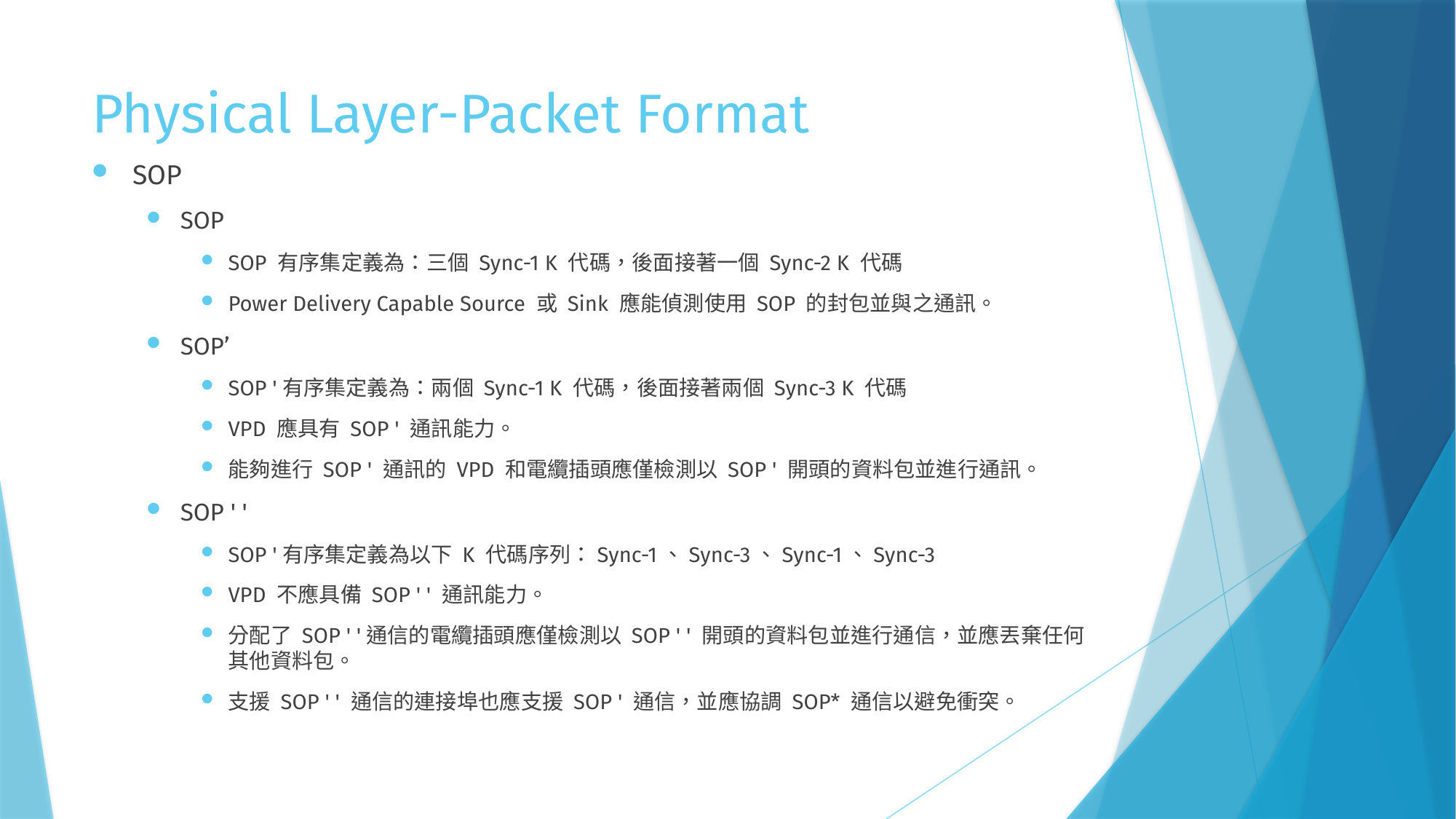

# Physical Layer-Packet Format
SOP
SOP
SOP 有序集定義為：三個 Sync-1 K 代碼，後面接著一個 Sync-2 K 代碼
Power Delivery Capable Source 或 Sink 應能偵測使用 SOP 的封包並與之通訊。
SOP’
SOP '有序集定義為：兩個 Sync-1 K 代碼，後面接著兩個 Sync-3 K 代碼
VPD 應具有 SOP ' 通訊能力。
能夠進行 SOP ' 通訊的 VPD 和電纜插頭應僅檢測以 SOP ' 開頭的資料包並進行通訊。
SOP ' '
SOP '有序集定義為以下 K 代碼序列：Sync-1、Sync-3、Sync-1、Sync-3
VPD 不應具備 SOP ' ' 通訊能力。
分配了 SOP ' '通信的電纜插頭應僅檢測以 SOP ' ' 開頭的資料包並進行通信，並應丟棄任何其他資料包。
支援 SOP ' ' 通信的連接埠也應支援 SOP ' 通信，並應協調 SOP* 通信以避免衝突。